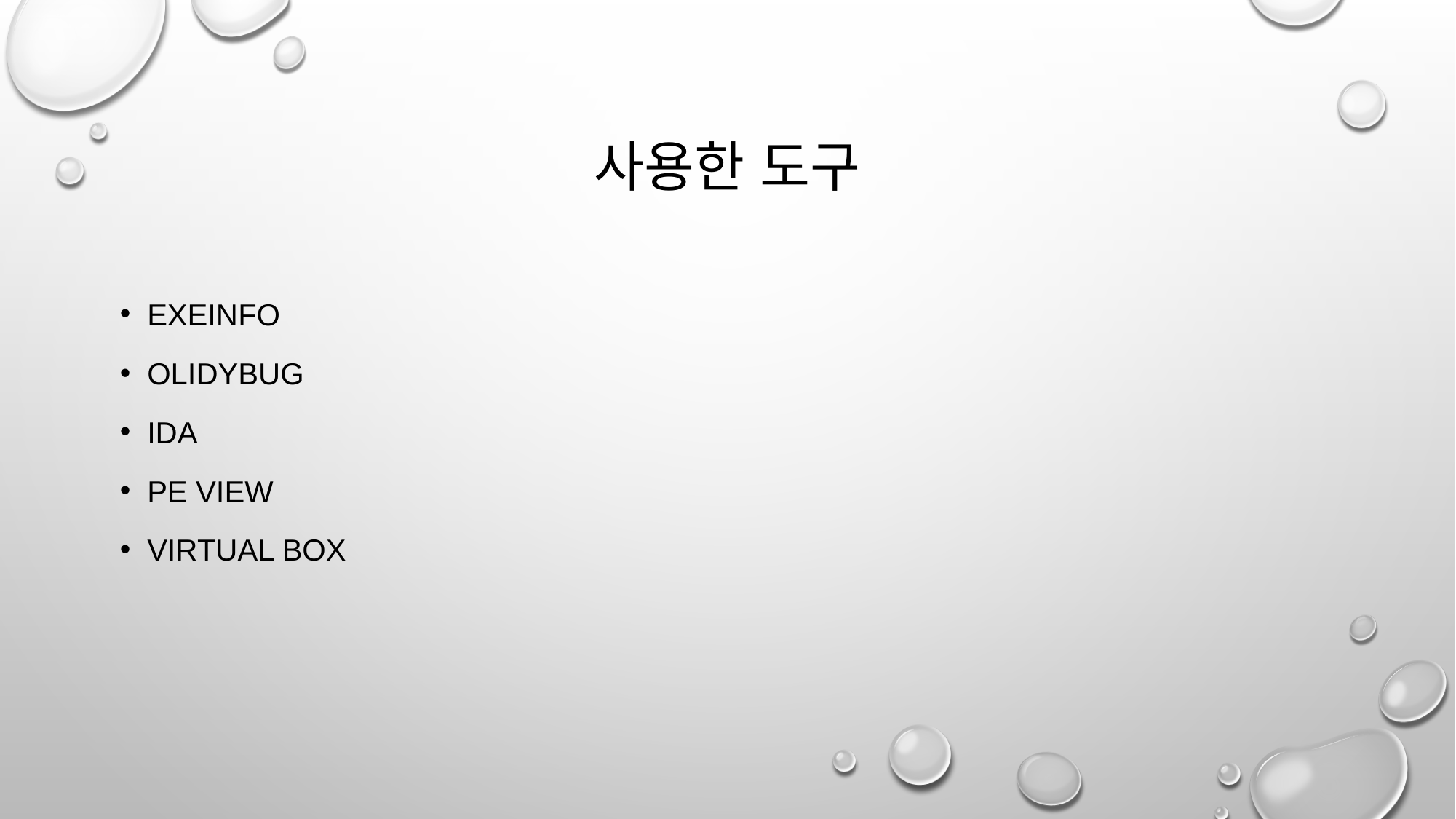

# 사용한 도구
Exeinfo
Olidybug
Ida
Pe view
Virtual box